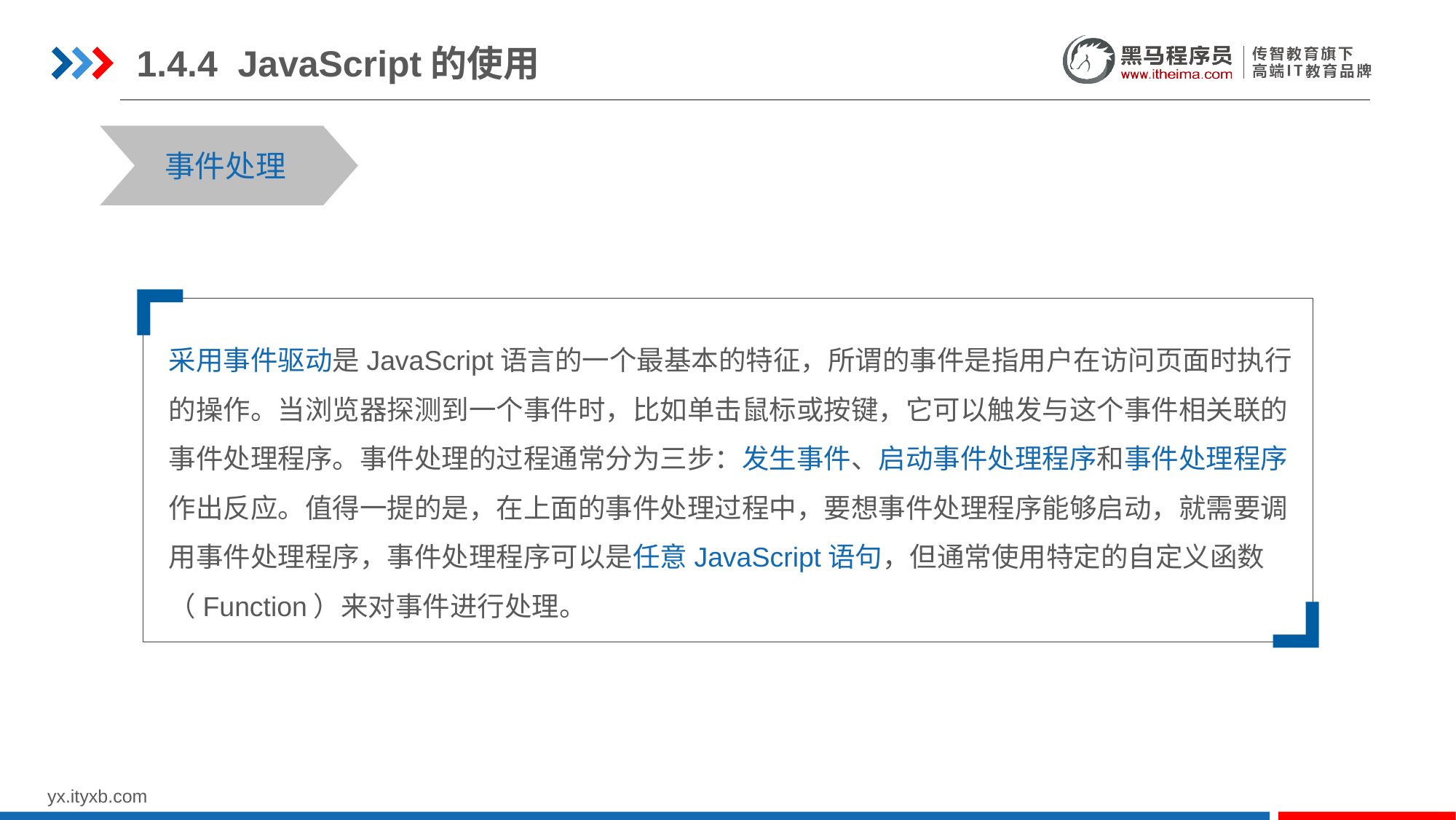

1.4.4  JavaScript的使用

事件处理

采用事件驱动是JavaScript语言的一个最基本的特征，所谓的事件是指用户在访问页面时执行的操作。当浏览器探测到一个事件时，比如单击鼠标或按键，它可以触发与这个事件相关联的事件处理程序。事件处理的过程通常分为三步：发生事件、启动事件处理程序和事件处理程序作出反应。值得一提的是，在上面的事件处理过程中，要想事件处理程序能够启动，就需要调用事件处理程序，事件处理程序可以是任意JavaScript语句，但通常使用特定的自定义函数（Function）来对事件进行处理。